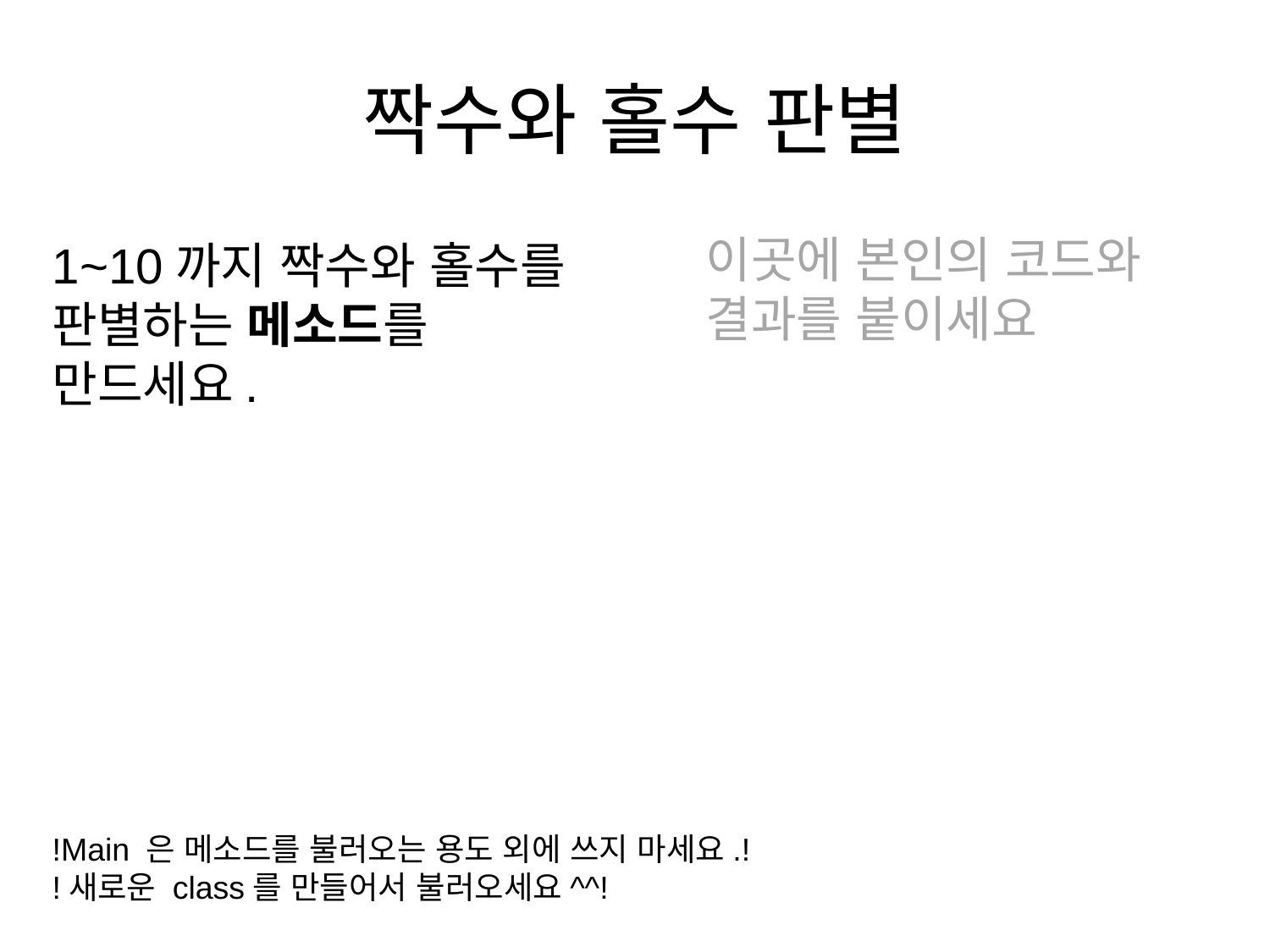

# 짝수와 홀수 판별
이곳에 본인의 코드와 결과를 붙이세요
1~10까지 짝수와 홀수를 판별하는 메소드를 만드세요.
!Main 은 메소드를 불러오는 용도 외에 쓰지 마세요.!
!새로운 class를 만들어서 불러오세요^^!